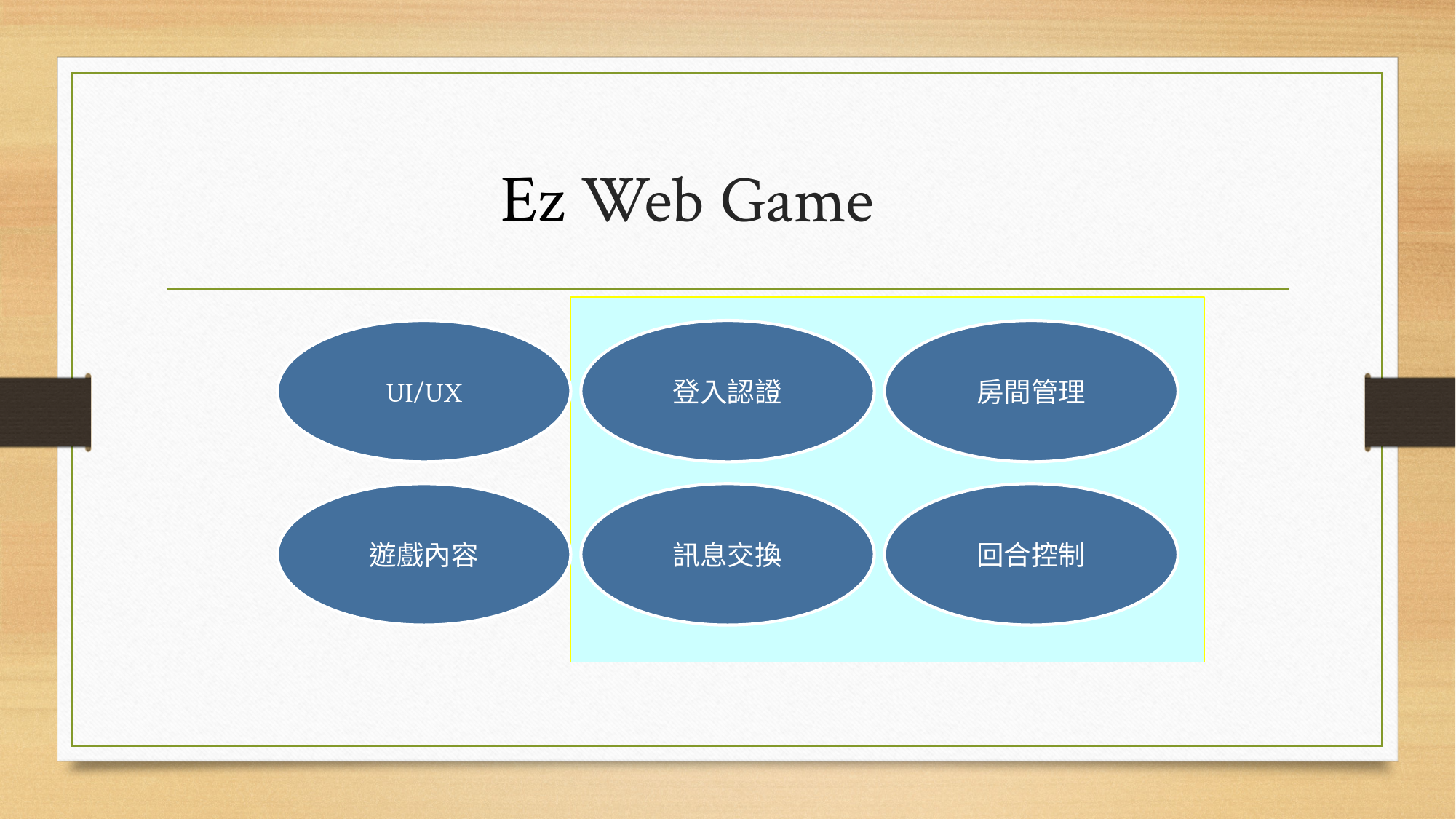

# Web Game
Ez

UI/UX
登入認證
房間管理
訊息交換
遊戲內容
回合控制